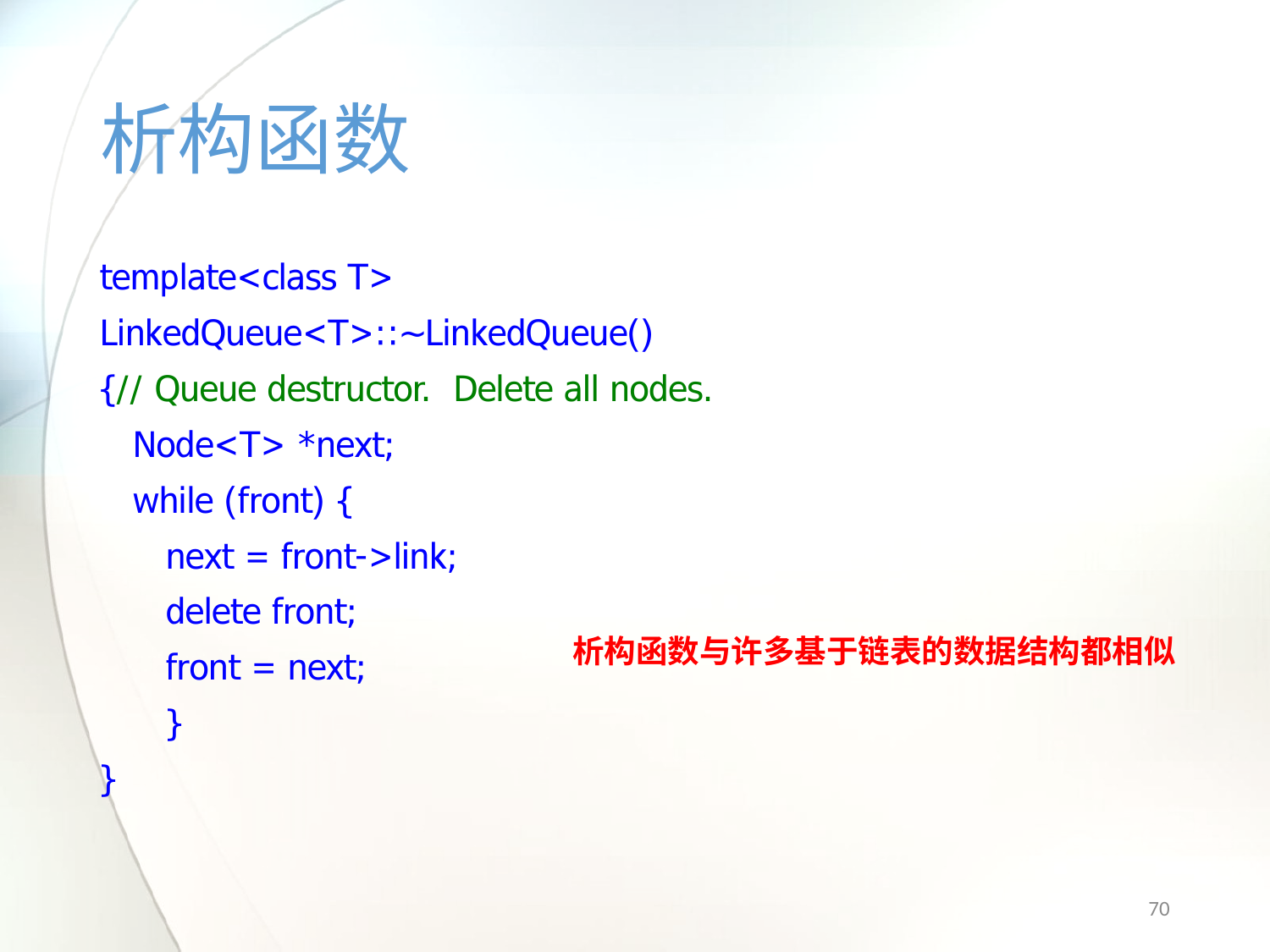

# 析构函数
template<class T>
LinkedQueue<T>::~LinkedQueue()
{// Queue destructor.  Delete all nodes.
   Node<T> *next;
   while (front) {
      next = front->link;
      delete front;
      front = next;
      }
}
析构函数与许多基于链表的数据结构都相似
70